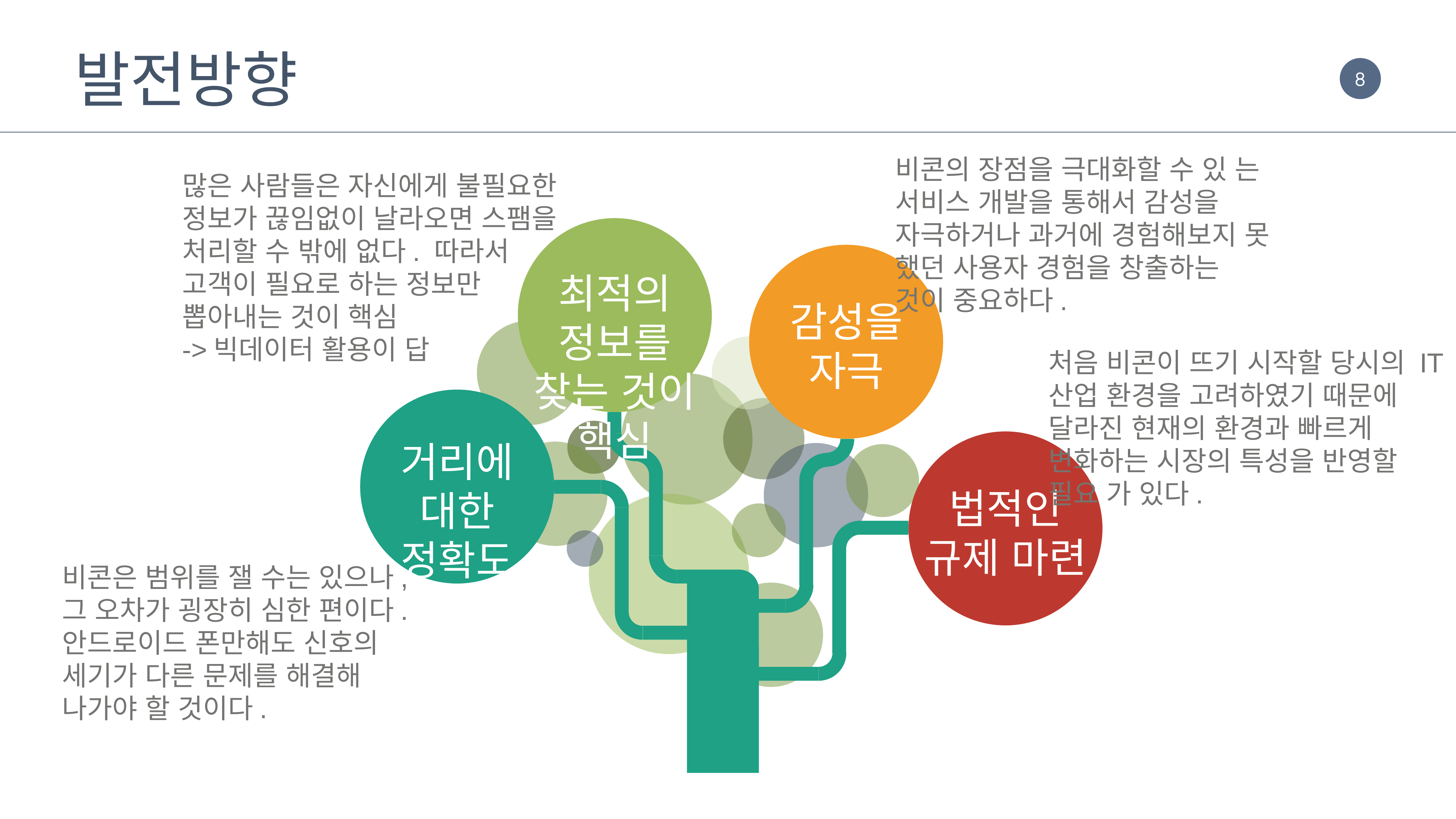

발전방향
비콘의 장점을 극대화할 수 있 는 서비스 개발을 통해서 감성을 자극하거나 과거에 경험해보지 못 했던 사용자 경험을 창출하는 것이 중요하다.
많은 사람들은 자신에게 불필요한 정보가 끊임없이 날라오면 스팸을 처리할 수 밖에 없다. 따라서 고객이 필요로 하는 정보만 뽑아내는 것이 핵심
->빅데이터 활용이 답

최적의 정보를
찾는 것이 핵심
감성을
자극

처음 비콘이 뜨기 시작할 당시의 IT 산업 환경을 고려하였기 때문에 달라진 현재의 환경과 빠르게 변화하는 시장의 특성을 반영할 필요 가 있다.

거리에 대한
정확도 향상

법적인
규제 마련

비콘은 범위를 잴 수는 있으나, 그 오차가 굉장히 심한 편이다. 안드로이드 폰만해도 신호의 세기가 다른 문제를 해결해 나가야 할 것이다.